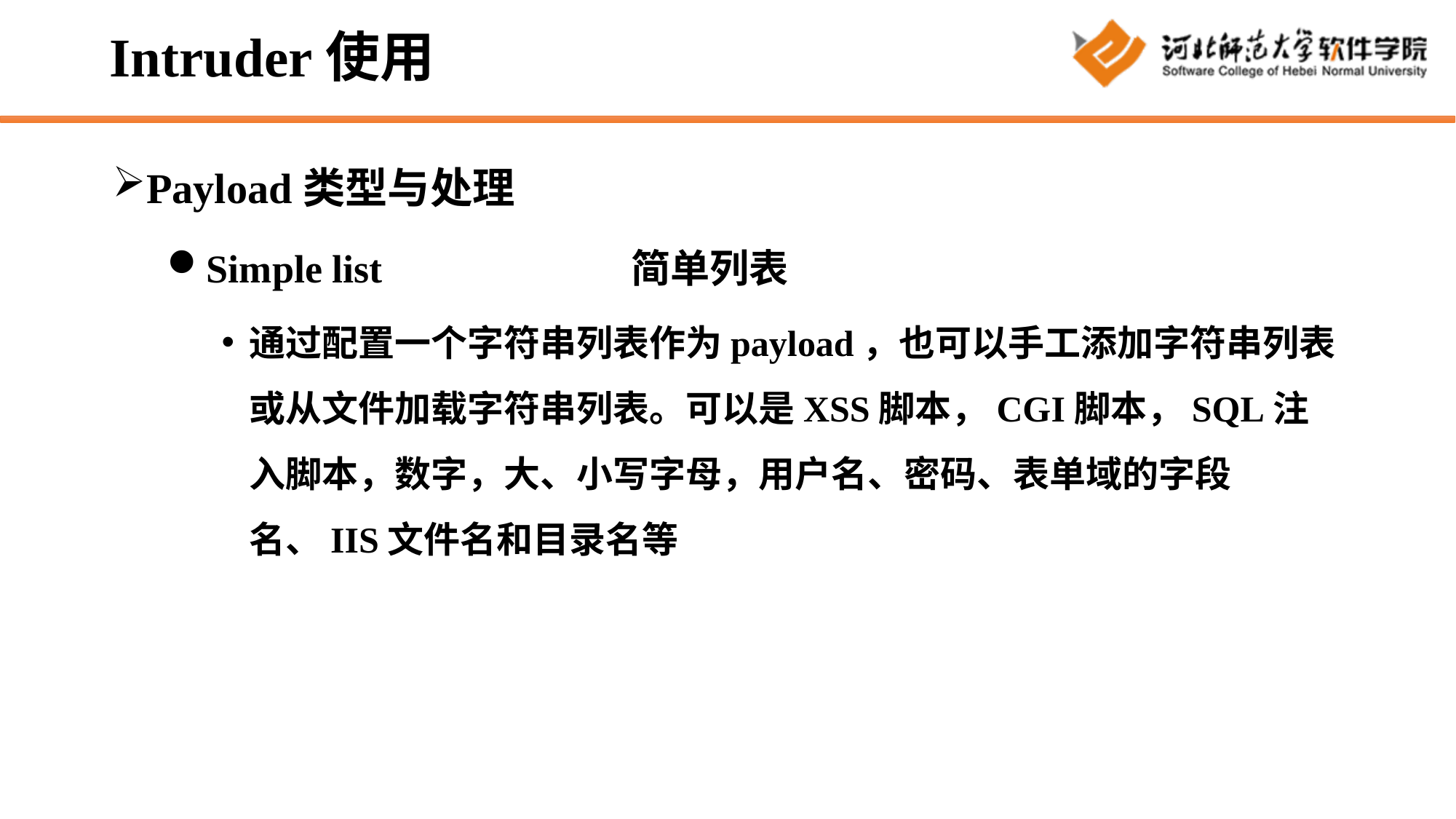

# Intruder使用
Payload类型与处理
Simple list			简单列表
通过配置一个字符串列表作为payload，也可以手工添加字符串列表或从文件加载字符串列表。可以是XSS脚本，CGI脚本，SQL注入脚本，数字，大、小写字母，用户名、密码、表单域的字段名、IIS文件名和目录名等